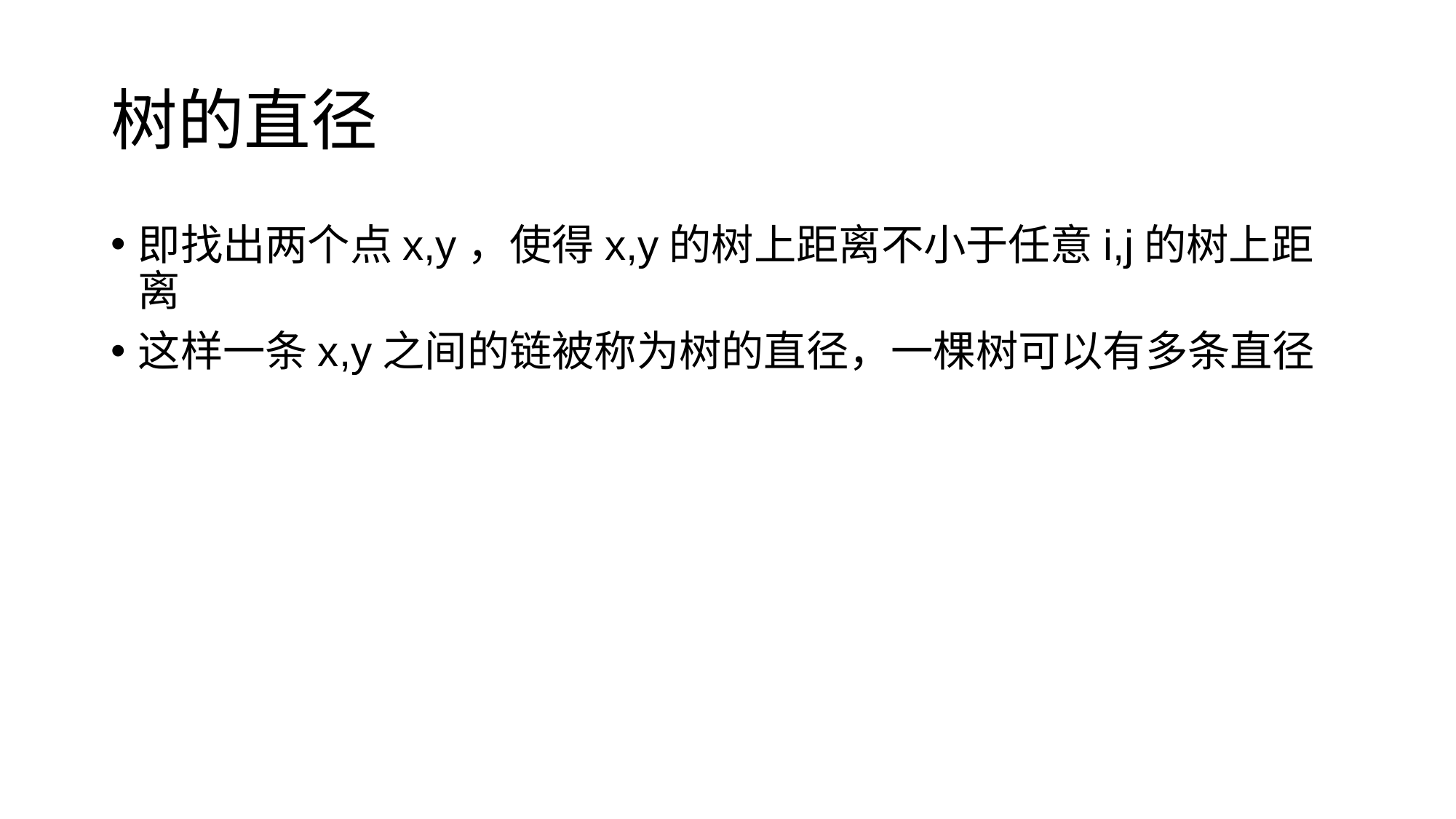

# 树的直径
即找出两个点x,y，使得x,y的树上距离不小于任意i,j的树上距离
这样一条x,y之间的链被称为树的直径，一棵树可以有多条直径